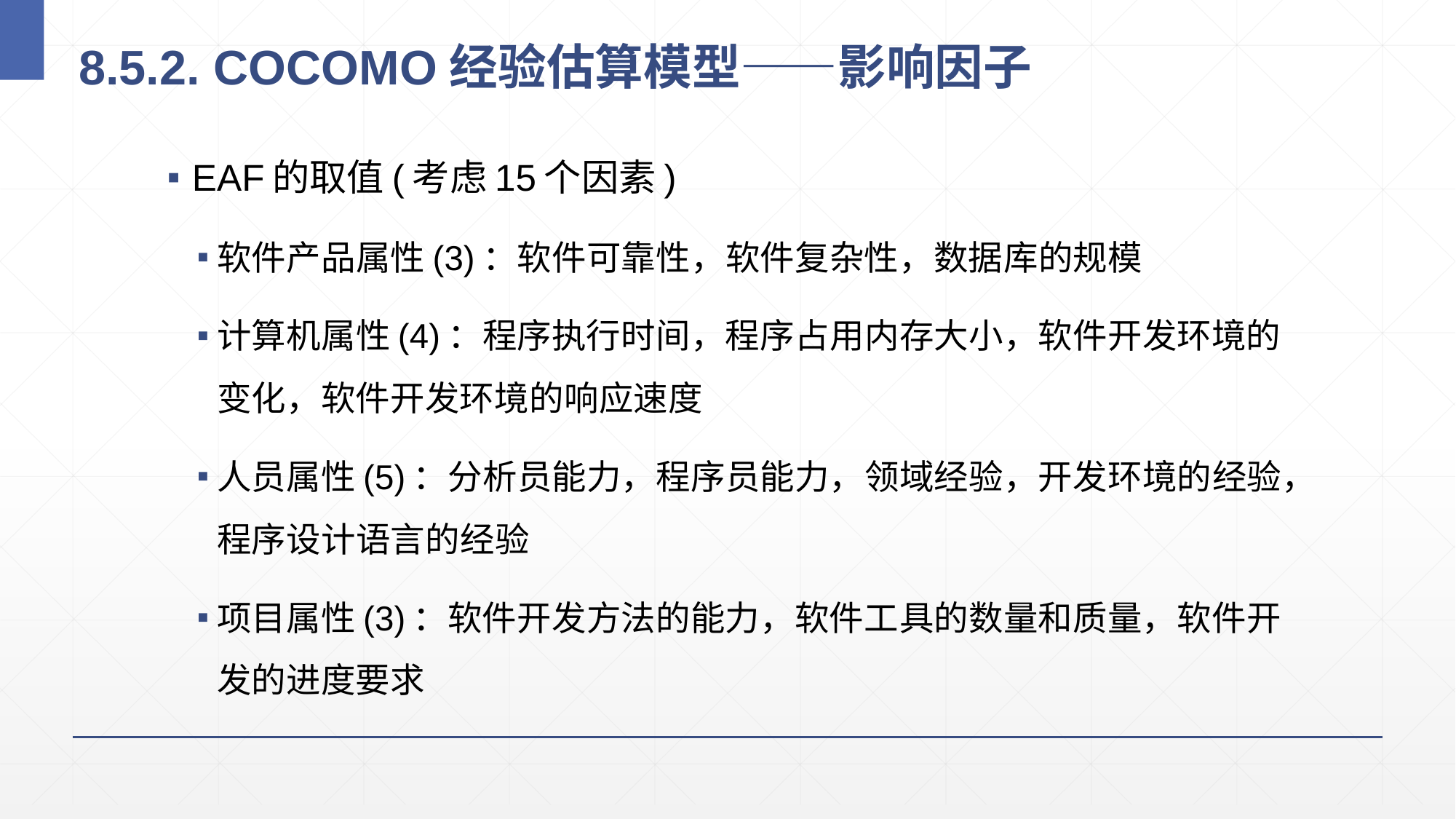

# 8.5.2. COCOMO经验估算模型——影响因子
EAF的取值(考虑15个因素)
软件产品属性(3)：软件可靠性，软件复杂性，数据库的规模
计算机属性(4)：程序执行时间，程序占用内存大小，软件开发环境的变化，软件开发环境的响应速度
人员属性(5)：分析员能力，程序员能力，领域经验，开发环境的经验，程序设计语言的经验
项目属性(3)：软件开发方法的能力，软件工具的数量和质量，软件开发的进度要求